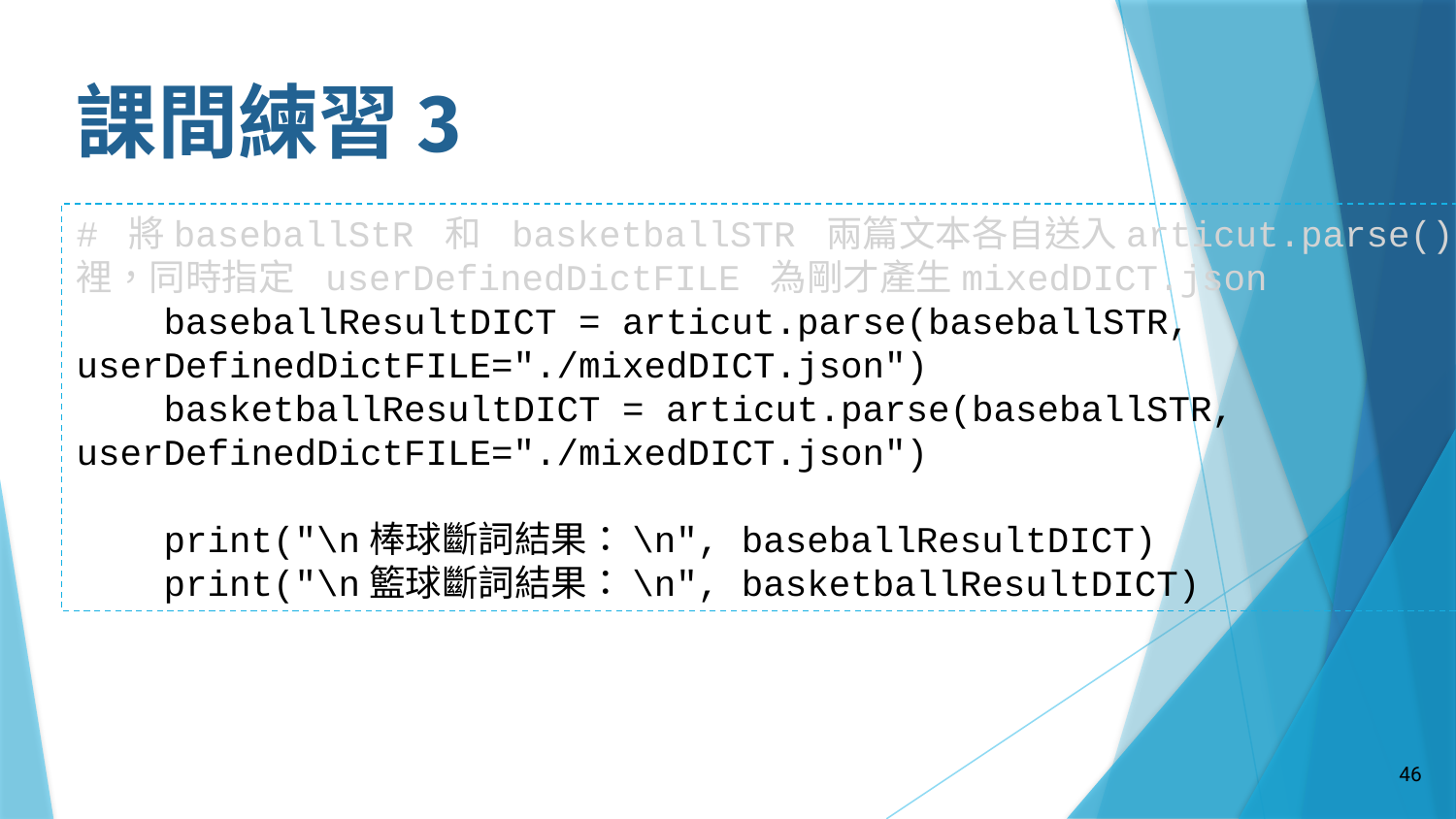

# 課間練習3
# 將baseballStR 和 basketballSTR 兩篇文本各自送入articut.parse() 裡，同時指定 userDefinedDictFILE 為剛才產生mixedDICT.json
    baseballResultDICT = articut.parse(baseballSTR, userDefinedDictFILE="./mixedDICT.json")
    basketballResultDICT = articut.parse(baseballSTR, userDefinedDictFILE="./mixedDICT.json")

    print("\n棒球斷詞結果：\n", baseballResultDICT)
    print("\n籃球斷詞結果：\n", basketballResultDICT)
46